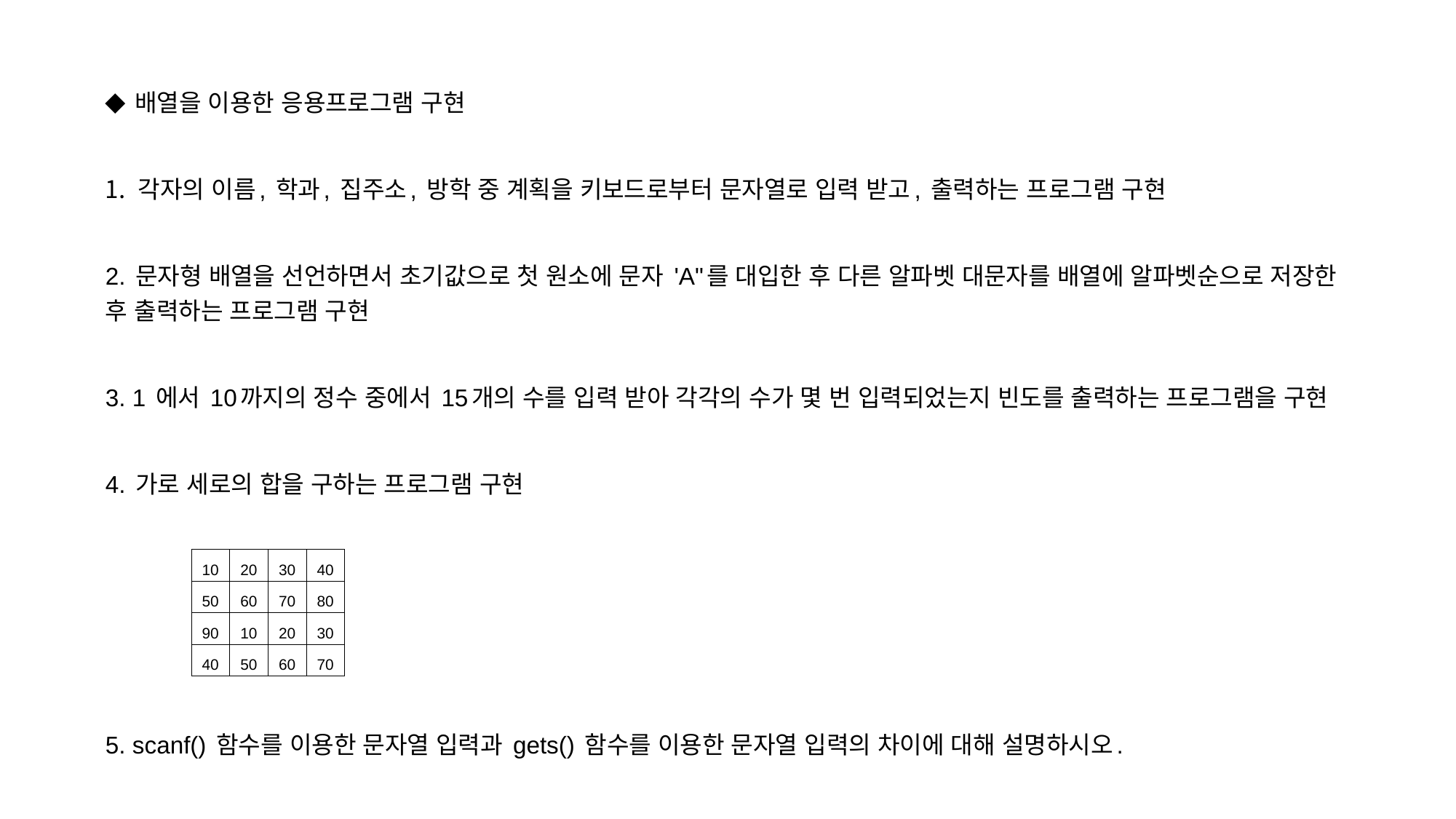

◆ 배열을 이용한 응용프로그램 구현

각자의 이름, 학과, 집주소, 방학 중 계획을 키보드로부터 문자열로 입력 받고, 출력하는 프로그램 구현

2. 문자형 배열을 선언하면서 초기값으로 첫 원소에 문자 'A"를 대입한 후 다른 알파벳 대문자를 배열에 알파벳순으로 저장한 후 출력하는 프로그램 구현

3. 1 에서 10까지의 정수 중에서 15개의 수를 입력 받아 각각의 수가 몇 번 입력되었는지 빈도를 출력하는 프로그램을 구현

4. 가로 세로의 합을 구하는 프로그램 구현

5. scanf() 함수를 이용한 문자열 입력과 gets() 함수를 이용한 문자열 입력의 차이에 대해 설명하시오.

| 10 | 20 | 30 | 40 |
| --- | --- | --- | --- |
| 50 | 60 | 70 | 80 |
| 90 | 10 | 20 | 30 |
| 40 | 50 | 60 | 70 |